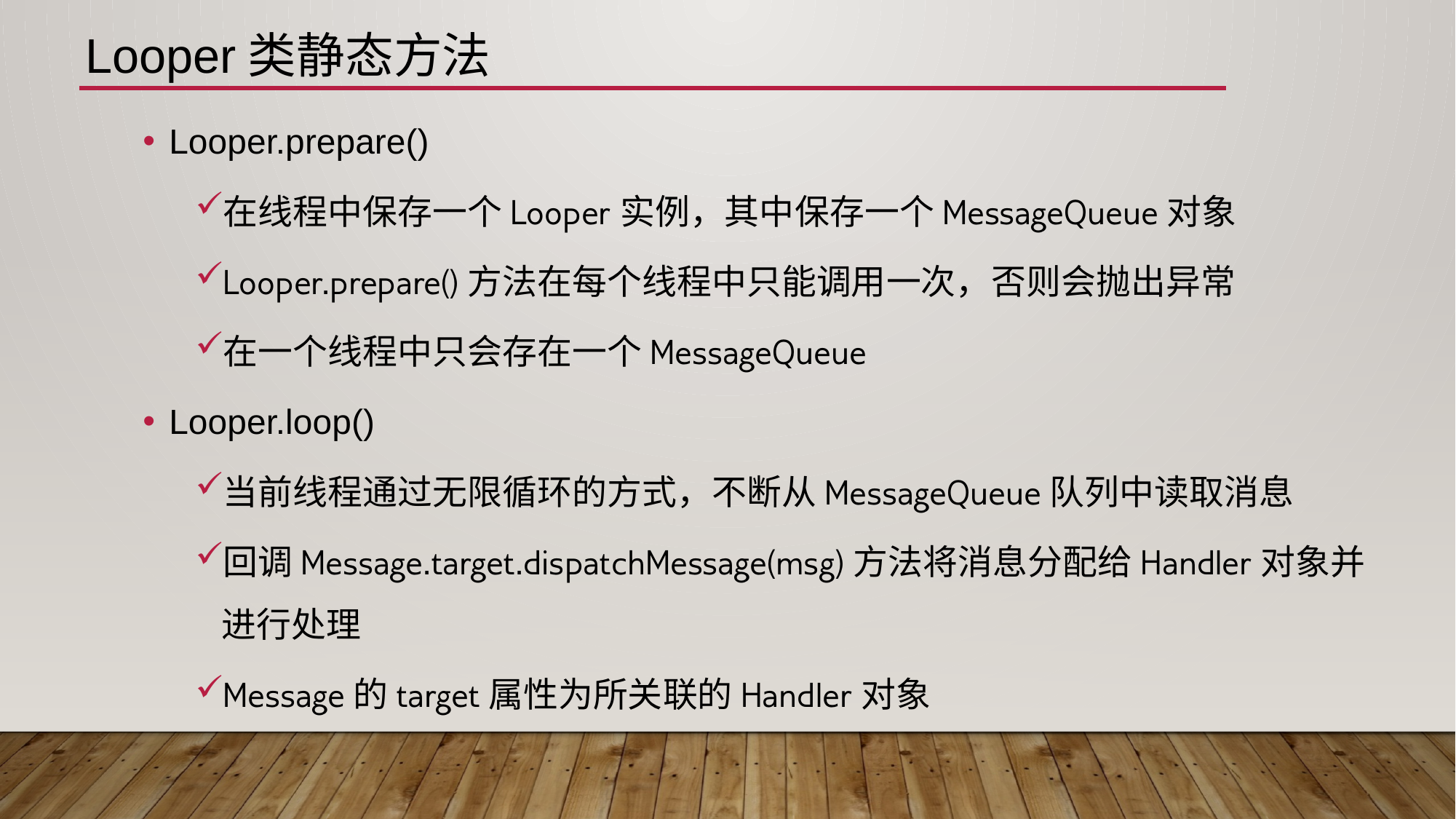

# Looper类静态方法
Looper.prepare()
在线程中保存一个Looper实例，其中保存一个MessageQueue对象
Looper.prepare()方法在每个线程中只能调用一次，否则会抛出异常
在一个线程中只会存在一个MessageQueue
Looper.loop()
当前线程通过无限循环的方式，不断从MessageQueue队列中读取消息
回调Message.target.dispatchMessage(msg)方法将消息分配给Handler对象并进行处理
Message的target属性为所关联的Handler对象